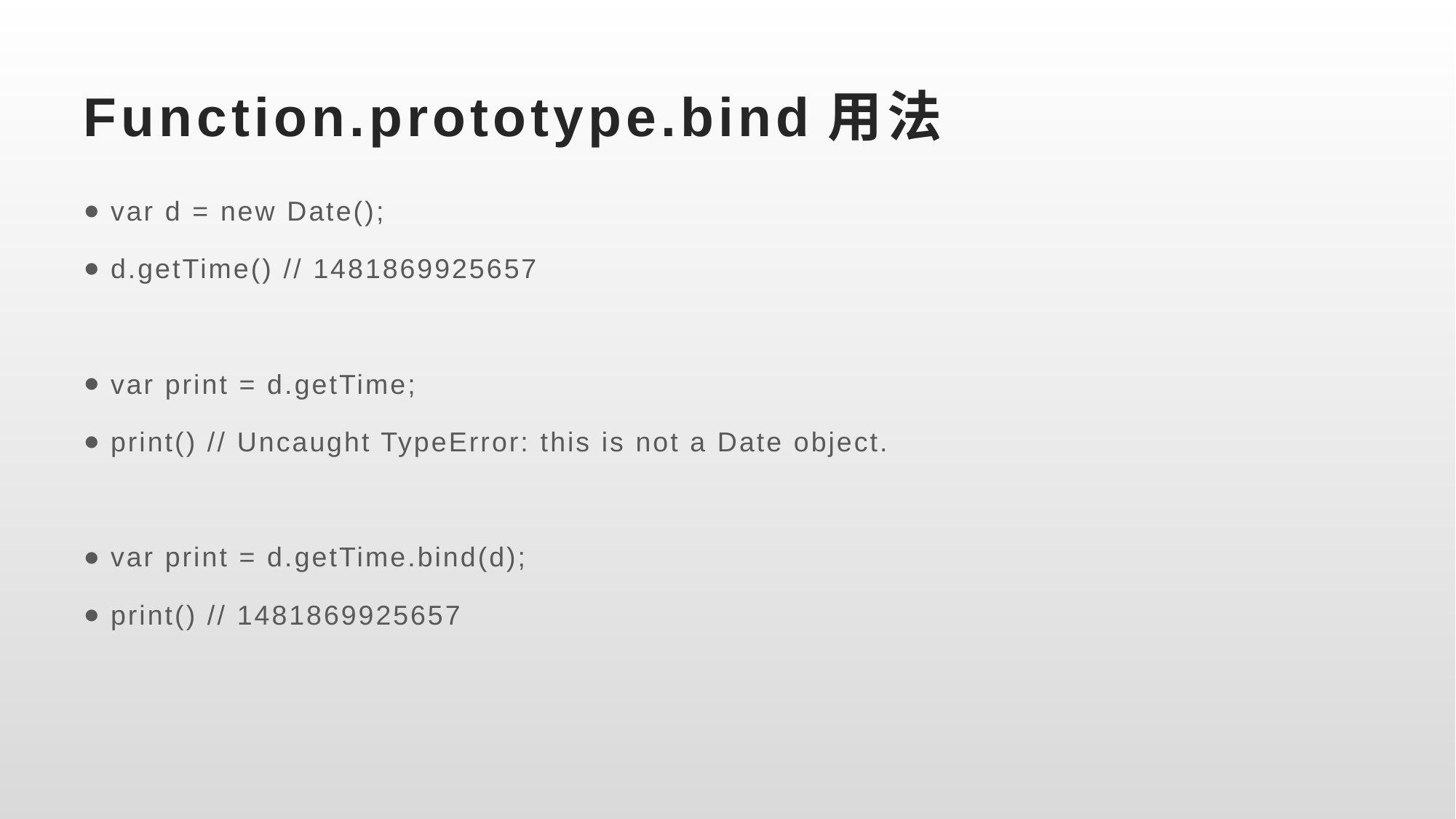

# Function.prototype.bind用法
var d = new Date();
d.getTime() // 1481869925657

var print = d.getTime;
print() // Uncaught TypeError: this is not a Date object.

var print = d.getTime.bind(d);
print() // 1481869925657